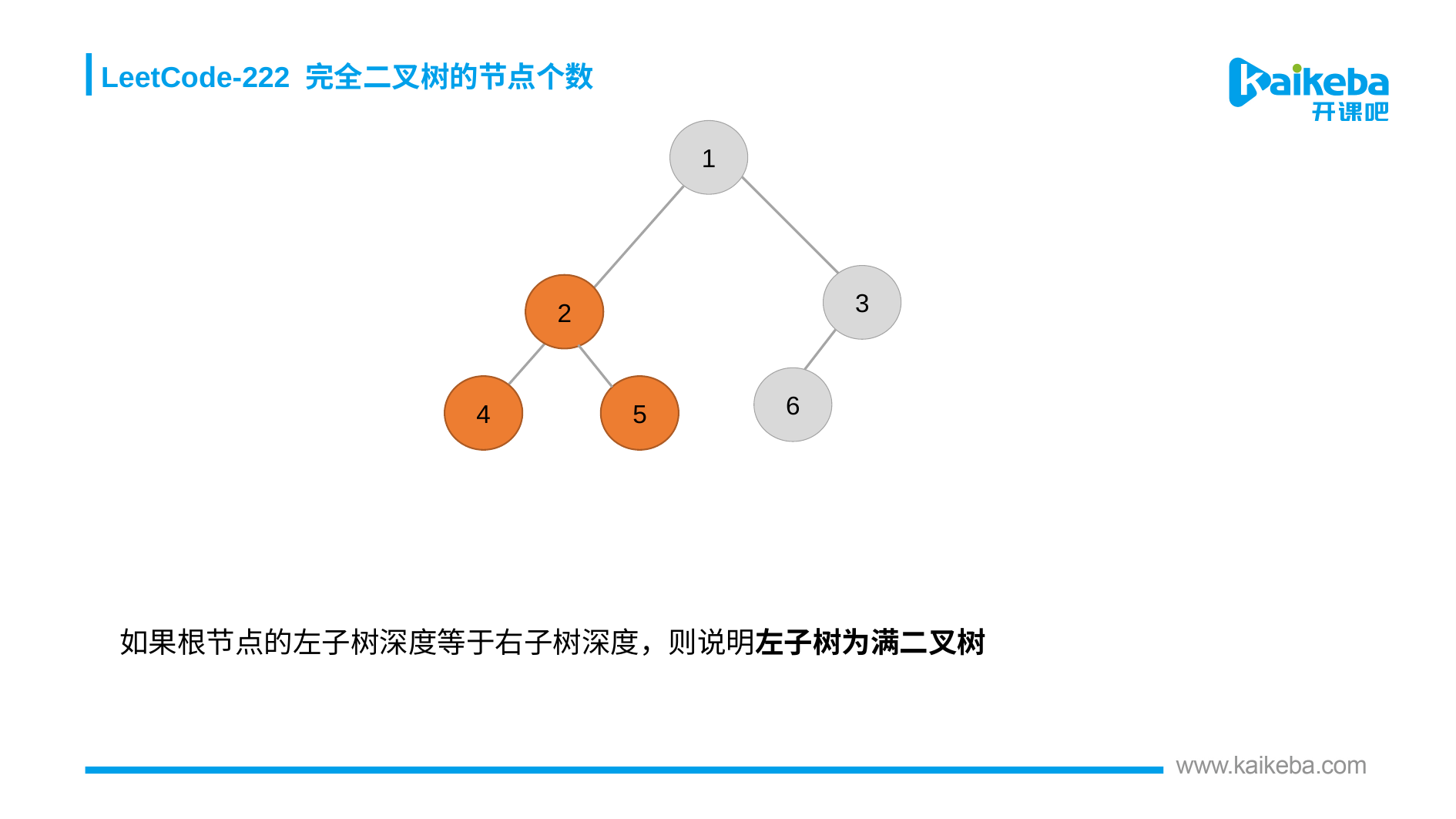

LeetCode-222 完全二叉树的节点个数

1

3

2

6

4

5
如果根节点的左子树深度等于右子树深度，则说明左子树为满二叉树